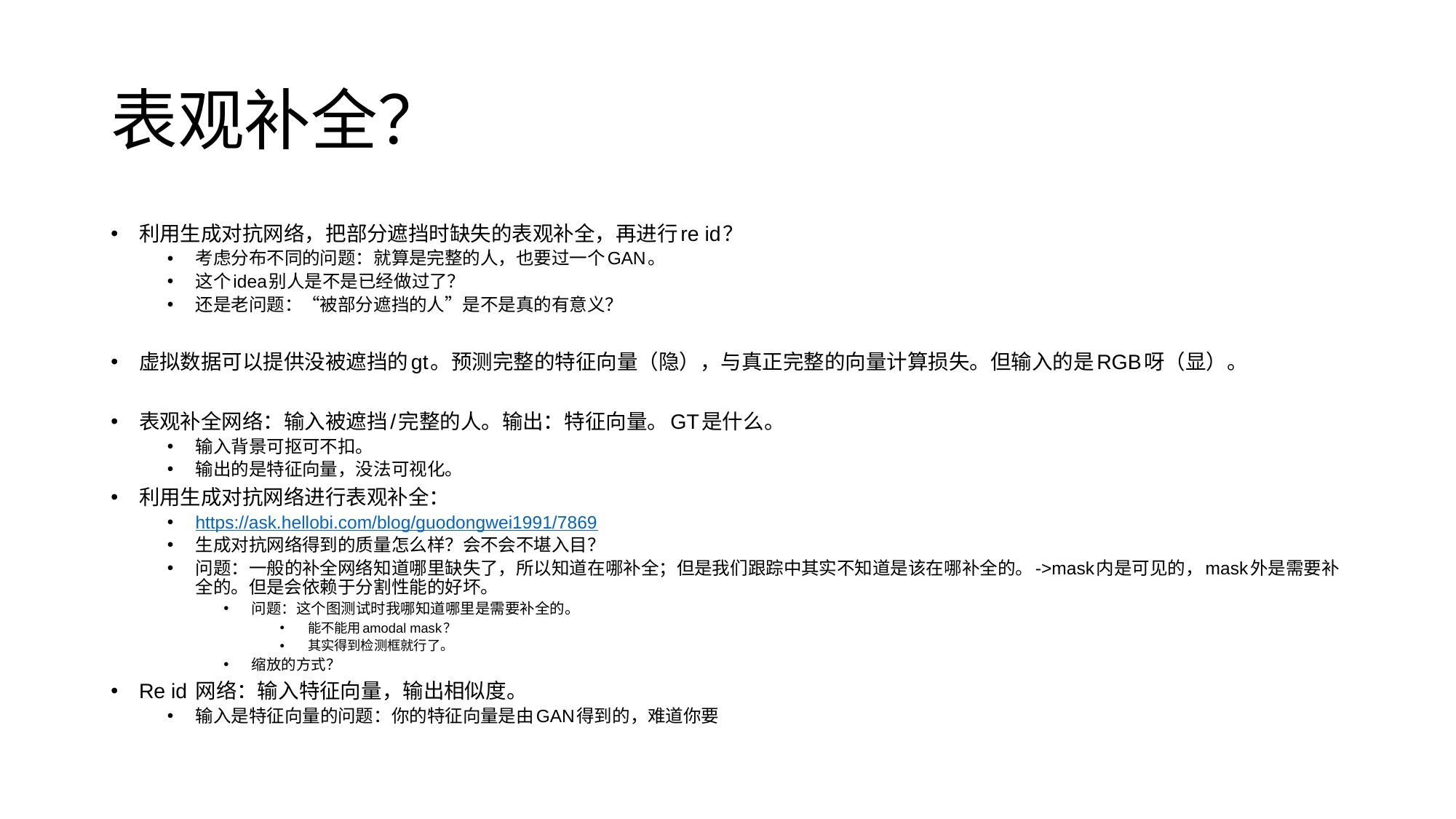

# 表观补全？
利用生成对抗网络，把部分遮挡时缺失的表观补全，再进行re id？
考虑分布不同的问题：就算是完整的人，也要过一个GAN。
这个idea别人是不是已经做过了？
还是老问题：“被部分遮挡的人”是不是真的有意义？

虚拟数据可以提供没被遮挡的gt。预测完整的特征向量（隐），与真正完整的向量计算损失。但输入的是RGB呀（显）。

表观补全网络：输入被遮挡/完整的人。输出：特征向量。GT是什么。
输入背景可抠可不扣。
输出的是特征向量，没法可视化。
利用生成对抗网络进行表观补全：
https://ask.hellobi.com/blog/guodongwei1991/7869
生成对抗网络得到的质量怎么样？会不会不堪入目？
问题：一般的补全网络知道哪里缺失了，所以知道在哪补全；但是我们跟踪中其实不知道是该在哪补全的。->mask内是可见的，mask外是需要补全的。但是会依赖于分割性能的好坏。
问题：这个图测试时我哪知道哪里是需要补全的。
能不能用amodal mask？
其实得到检测框就行了。
缩放的方式？
Re id 网络：输入特征向量，输出相似度。
输入是特征向量的问题：你的特征向量是由GAN得到的，难道你要